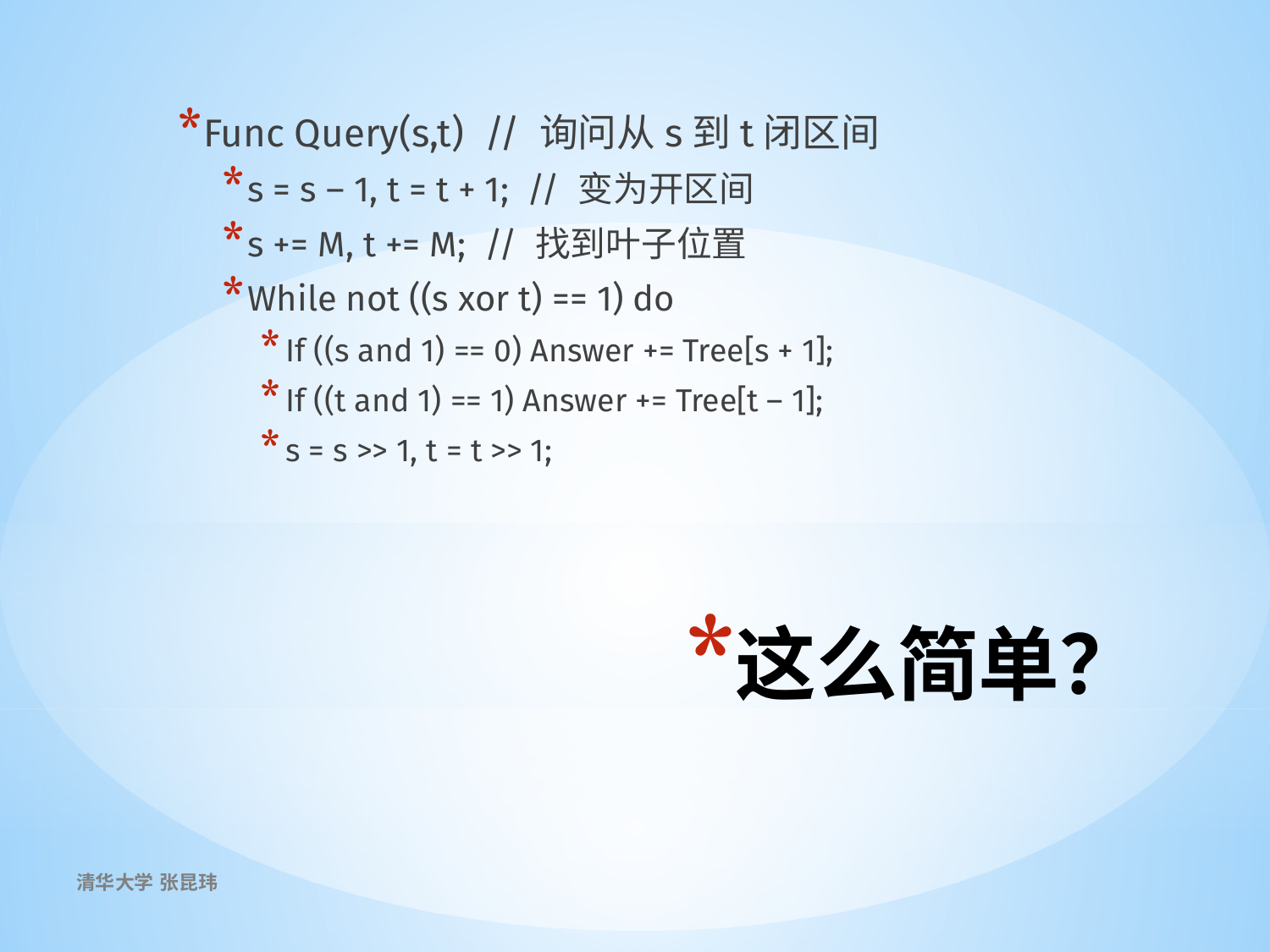

Func Query(s,t)  // 询问从s到t闭区间
s = s – 1, t = t + 1;  // 变为开区间
s += M, t += M;  // 找到叶子位置
While not ((s xor t) == 1) do
If ((s and 1) == 0) Answer += Tree[s + 1];
If ((t and 1) == 1) Answer += Tree[t – 1];
s = s >> 1, t = t >> 1;

# 这么简单？
清华大学 张昆玮
30